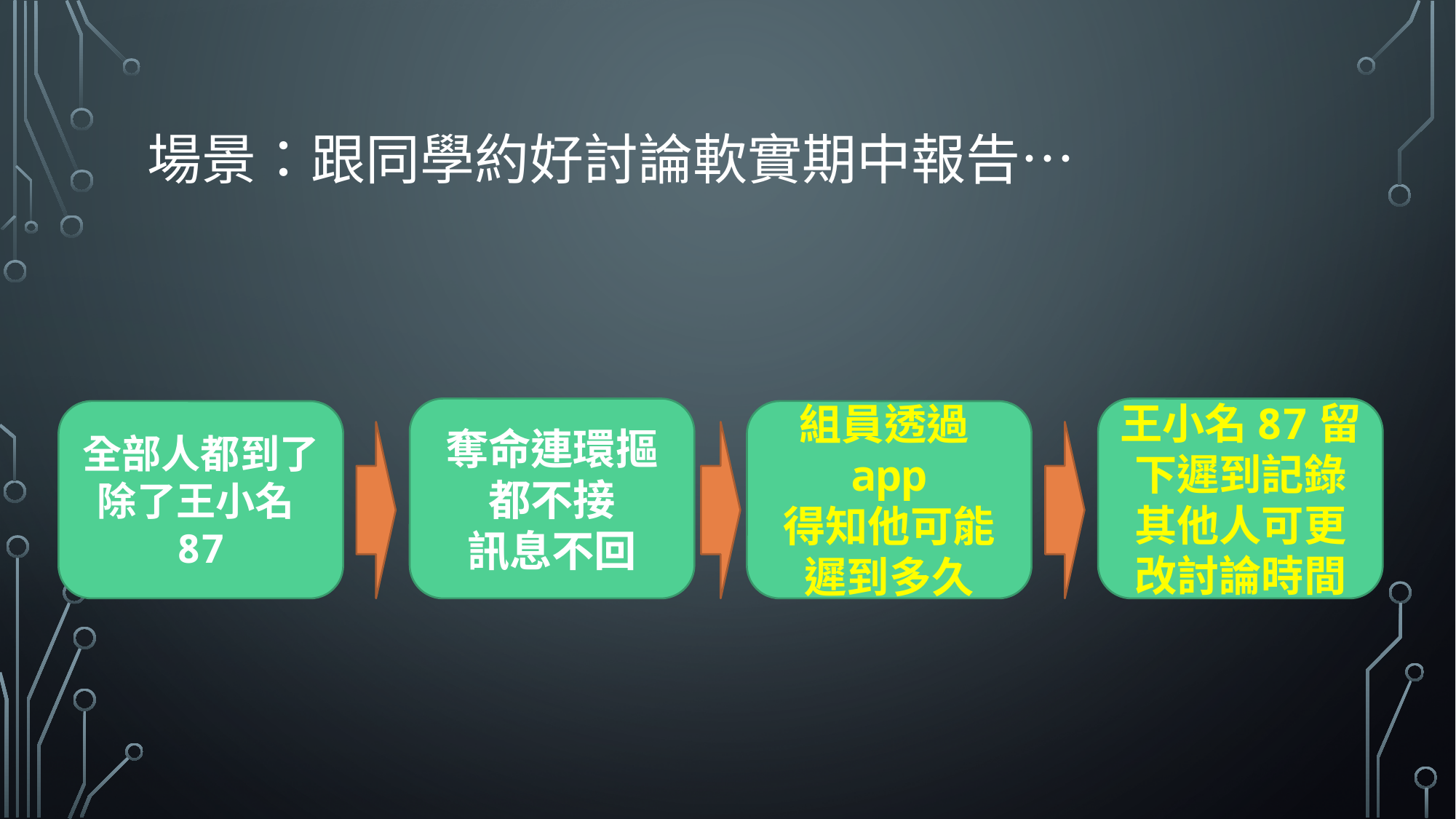

# 場景：跟同學約好討論軟實期中報告…
奪命連環摳都不接
訊息不回
王小名87留下遲到記錄
其他人可更改討論時間
全部人都到了
除了王小名87
組員透過app
得知他可能
遲到多久